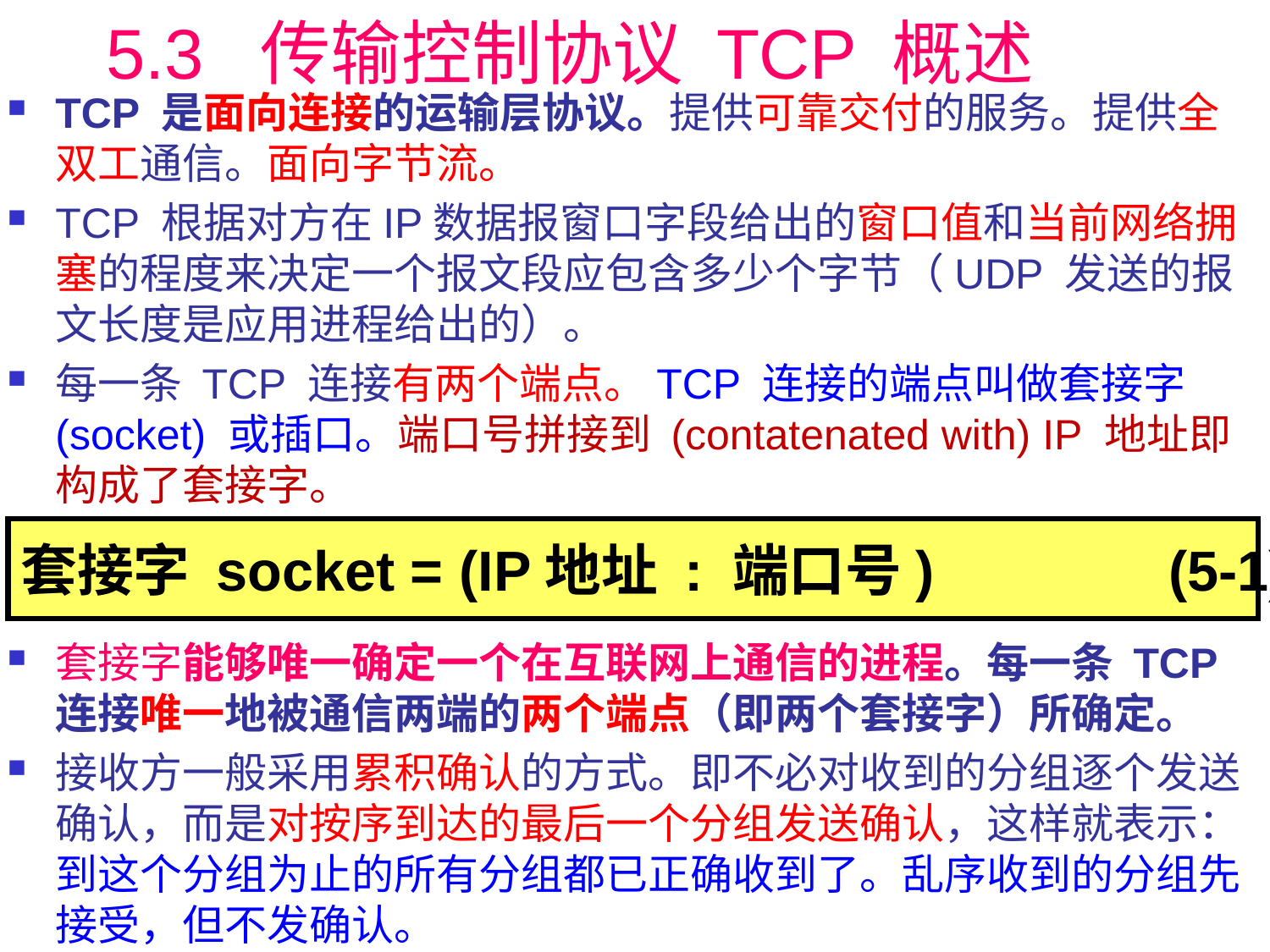

# 5.3  传输控制协议 TCP 概述
TCP 是面向连接的运输层协议。提供可靠交付的服务。提供全双工通信。面向字节流。
TCP 根据对方在IP数据报窗口字段给出的窗口值和当前网络拥塞的程度来决定一个报文段应包含多少个字节（UDP 发送的报文长度是应用进程给出的）。
每一条 TCP 连接有两个端点。TCP 连接的端点叫做套接字 (socket) 或插口。端口号拼接到 (contatenated with) IP 地址即构成了套接字。

套接字能够唯一确定一个在互联网上通信的进程。每一条 TCP 连接唯一地被通信两端的两个端点（即两个套接字）所确定。
接收方一般采用累积确认的方式。即不必对收到的分组逐个发送确认，而是对按序到达的最后一个分组发送确认，这样就表示：到这个分组为止的所有分组都已正确收到了。乱序收到的分组先接受，但不发确认。

套接字 socket = (IP地址 : 端口号)               (5-1)